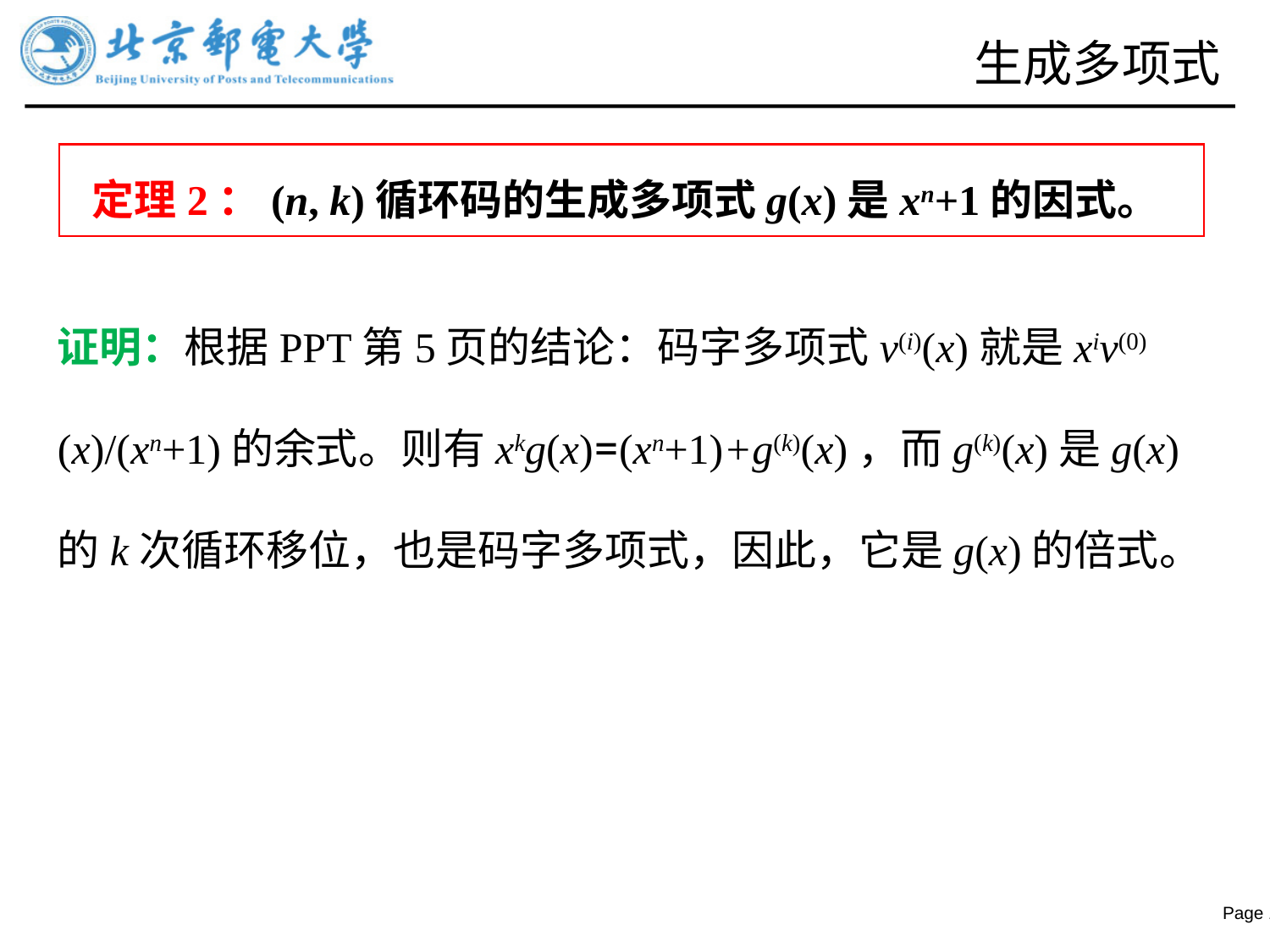

# 生成多项式

定理2：(n, k)循环码的生成多项式g(x)是xn+1的因式。
证明：根据PPT第5页的结论：码字多项式v(i)(x)就是xiv(0)(x)/(xn+1)的余式。则有xkg(x)=(xn+1)+g(k)(x)，而g(k)(x)是g(x)的k次循环移位，也是码字多项式，因此，它是g(x)的倍式。